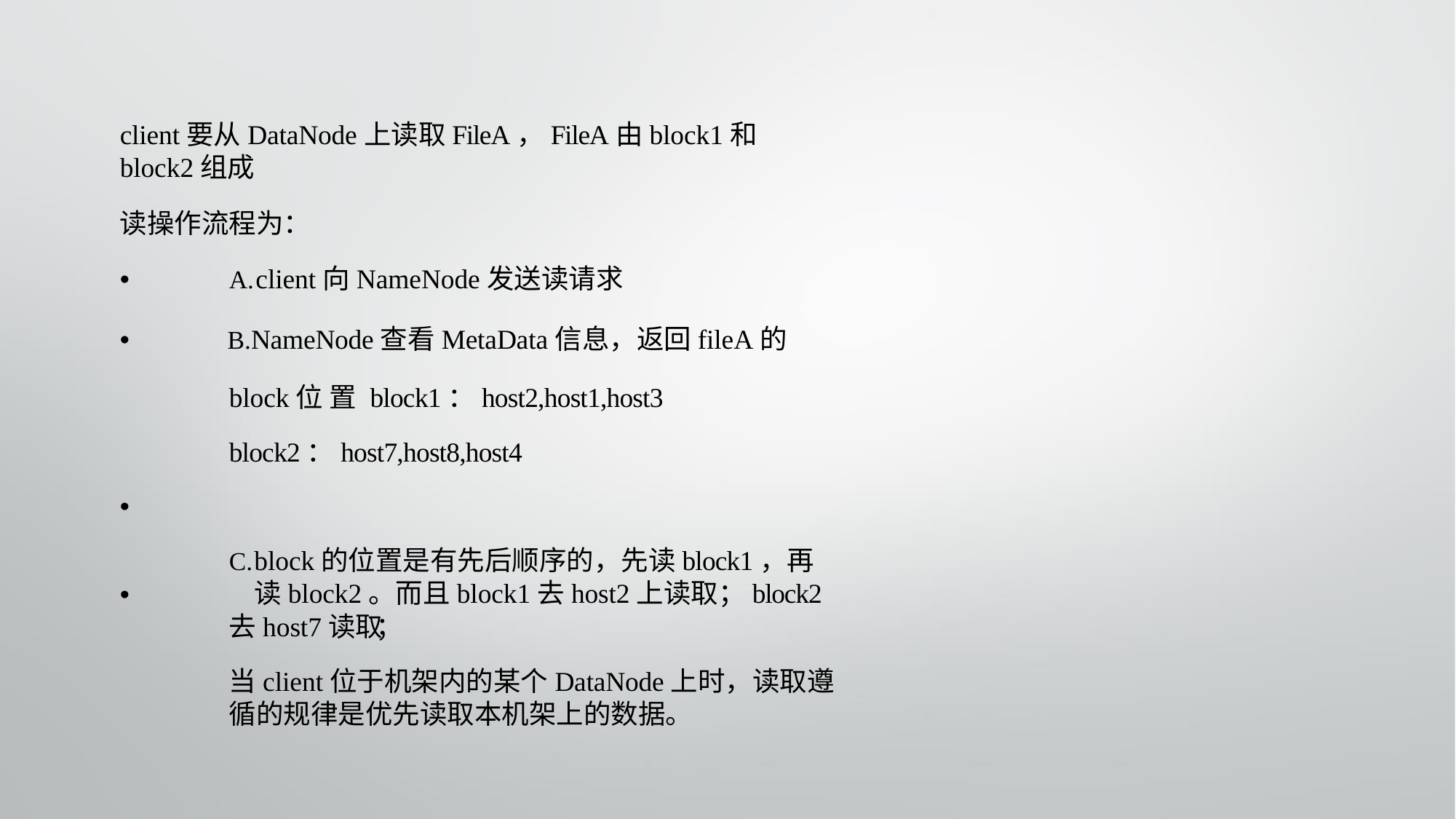

# client要从DataNode上读取FileA，FileA由block1和block2组成
读操作流程为：
•
client向NameNode发送读请求
NameNode查看MetaData信息，返回fileA的block位 置 block1：host2,host1,host3
block2：host7,host8,host4

block的位置是有先后顺序的，先读block1，再读block2。而且block1去host2上读取；block2
去host7读取；
当client位于机架内的某个DataNode上时，读取遵循的规律是优先读取本机架上的数据。
•
•
•